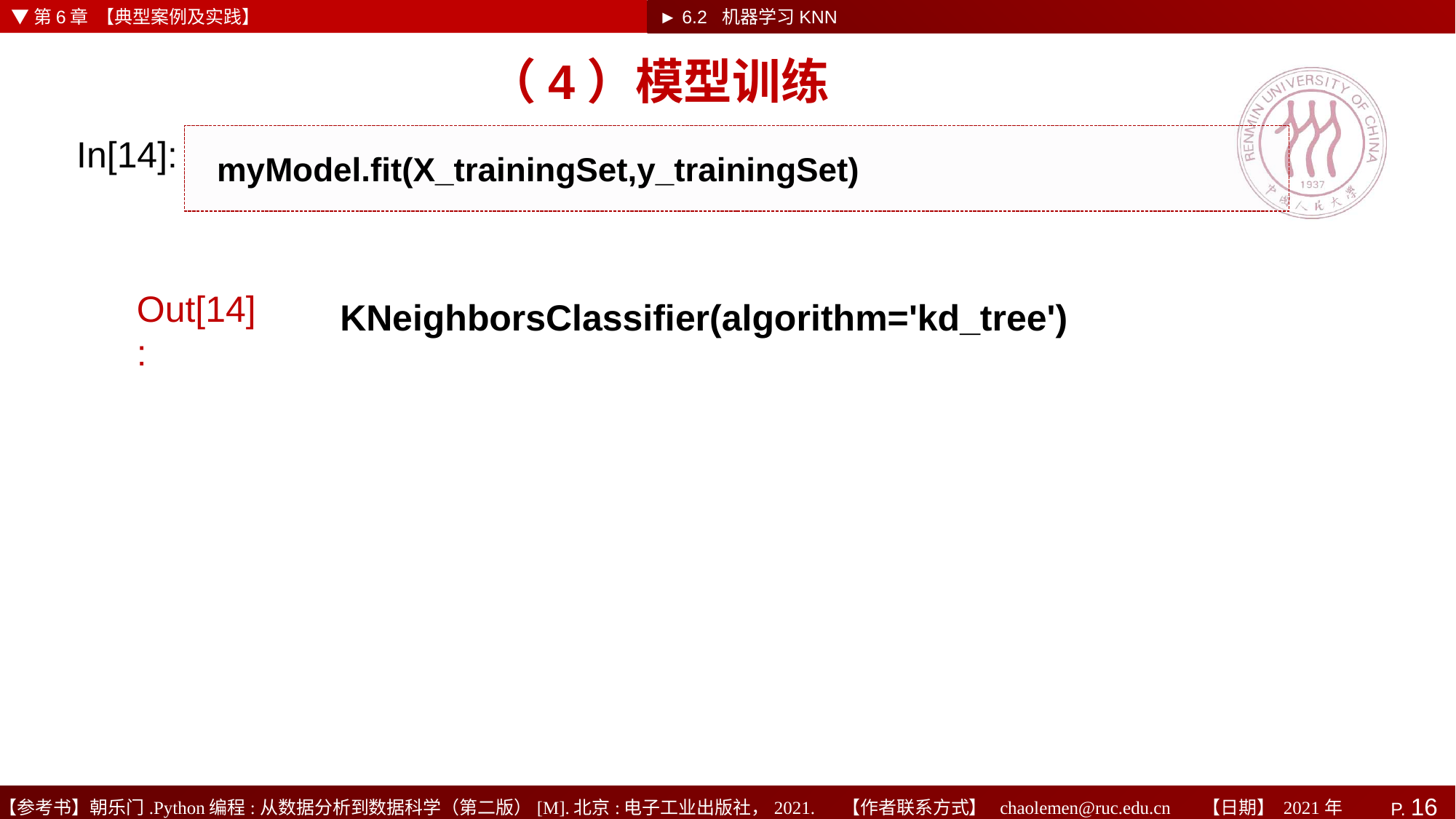

▼第6章  【典型案例及实践】
► 6.2  机器学习KNN
# （4）模型训练
In[14]:
myModel.fit(X_trainingSet,y_trainingSet)
Out[14]:
KNeighborsClassifier(algorithm='kd_tree')